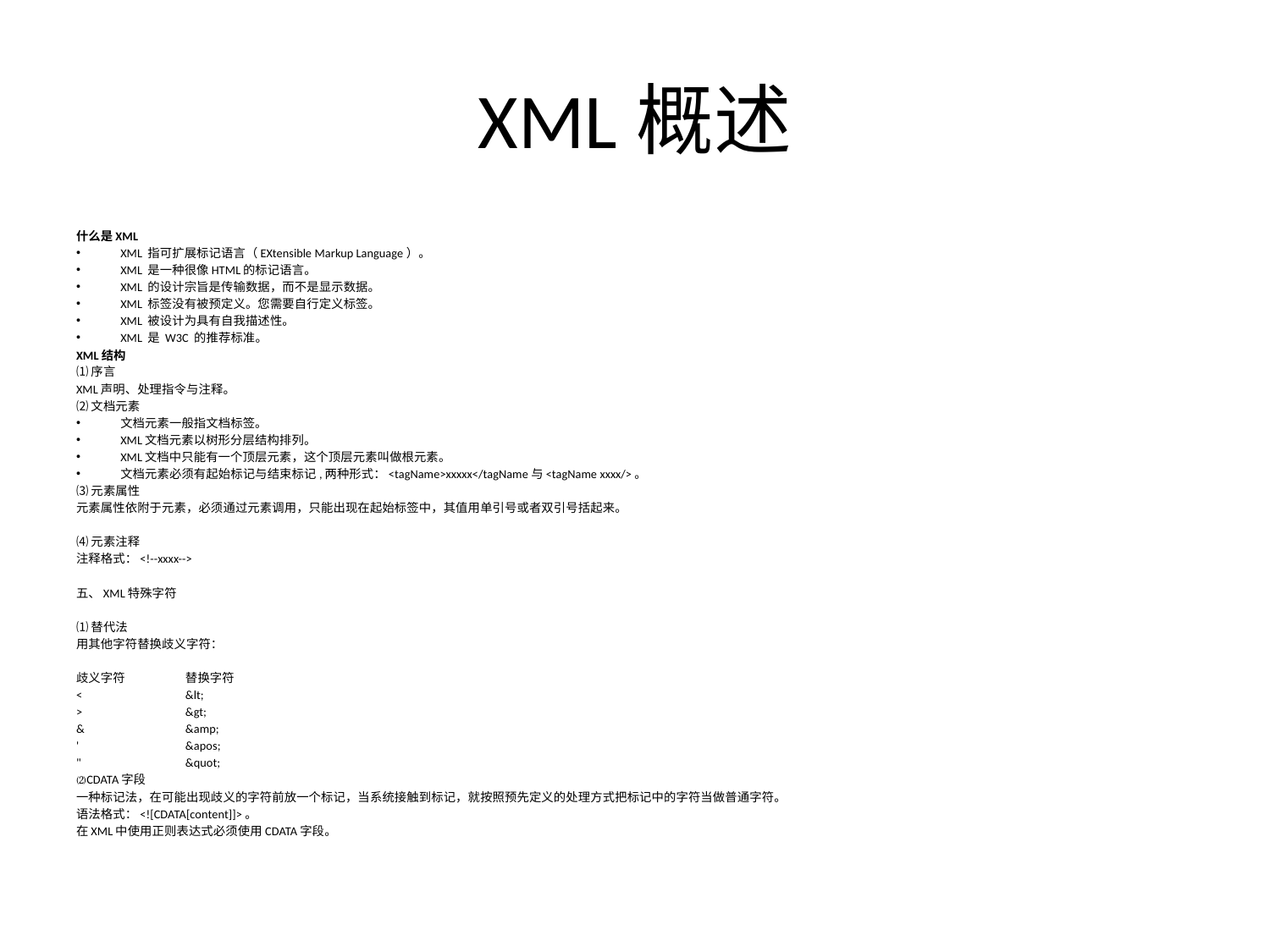

# XML概述
什么是XML
XML 指可扩展标记语言（EXtensible Markup Language）。
XML 是一种很像HTML的标记语言。
XML 的设计宗旨是传输数据，而不是显示数据。
XML 标签没有被预定义。您需要自行定义标签。
XML 被设计为具有自我描述性。
XML 是 W3C 的推荐标准。
XML结构
⑴序言
XML声明、处理指令与注释。
⑵文档元素
文档元素一般指文档标签。
XML文档元素以树形分层结构排列。
XML文档中只能有一个顶层元素，这个顶层元素叫做根元素。
文档元素必须有起始标记与结束标记,两种形式：<tagName>xxxxx</tagName与<tagName xxxx/>。
⑶元素属性
元素属性依附于元素，必须通过元素调用，只能出现在起始标签中，其值用单引号或者双引号括起来。

⑷元素注释
注释格式：<!--xxxx-->

五、XML特殊字符

⑴替代法
用其他字符替换歧义字符：

歧义字符	替换字符
<	&lt;
>	&gt;
&	&amp;
'	&apos;
"	&quot;
⑵CDATA字段
一种标记法，在可能出现歧义的字符前放一个标记，当系统接触到标记，就按照预先定义的处理方式把标记中的字符当做普通字符。
语法格式：<![CDATA[content]]>。
在XML中使用正则表达式必须使用CDATA字段。